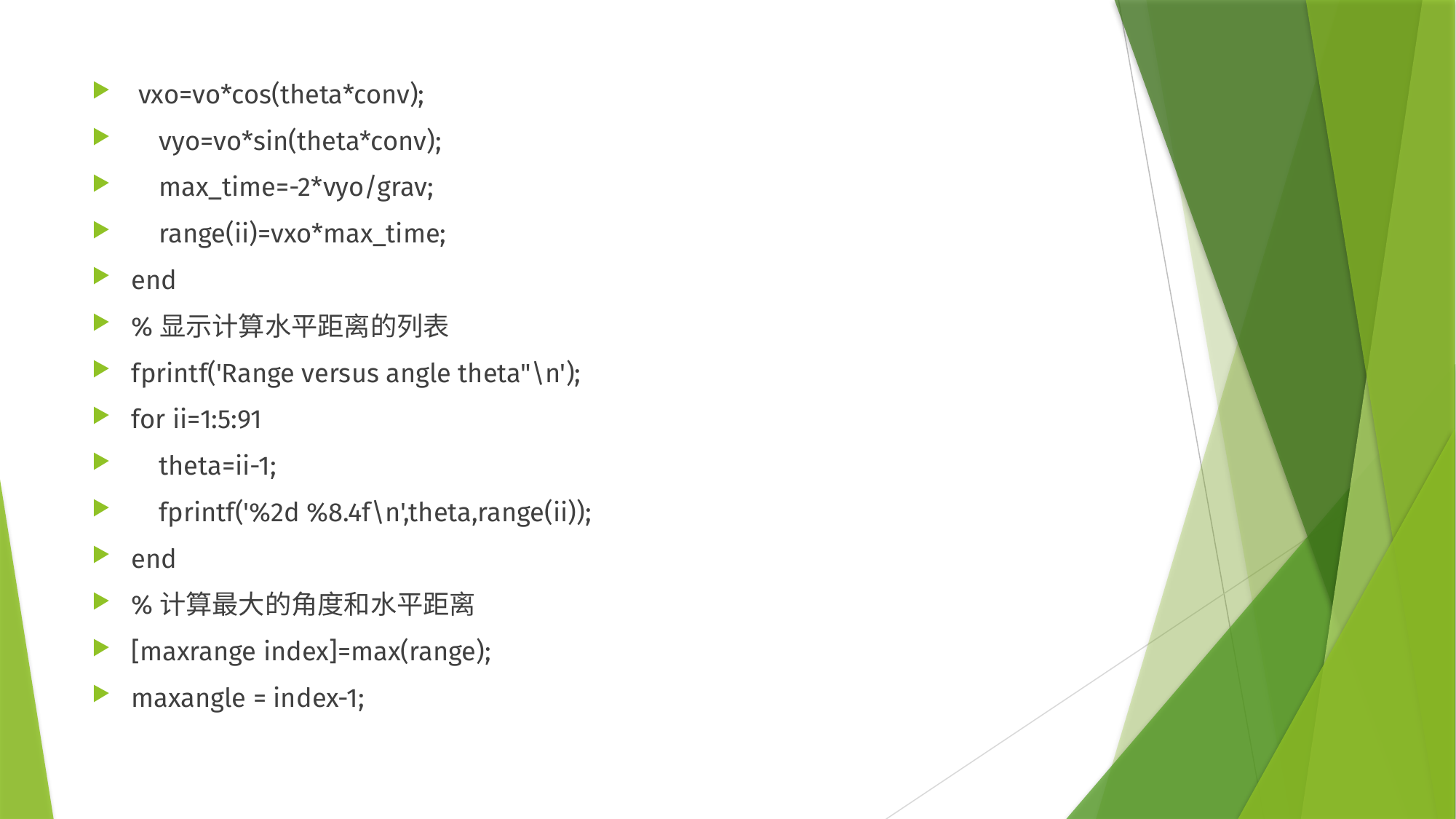

vxo=vo*cos(theta*conv);
    vyo=vo*sin(theta*conv);
    max_time=-2*vyo/grav;
    range(ii)=vxo*max_time;
end
%显示计算水平距离的列表
fprintf('Range versus angle theta"\n');
for ii=1:5:91
    theta=ii-1;
    fprintf('%2d %8.4f\n',theta,range(ii));
end
%计算最大的角度和水平距离
[maxrange index]=max(range);
maxangle = index-1;